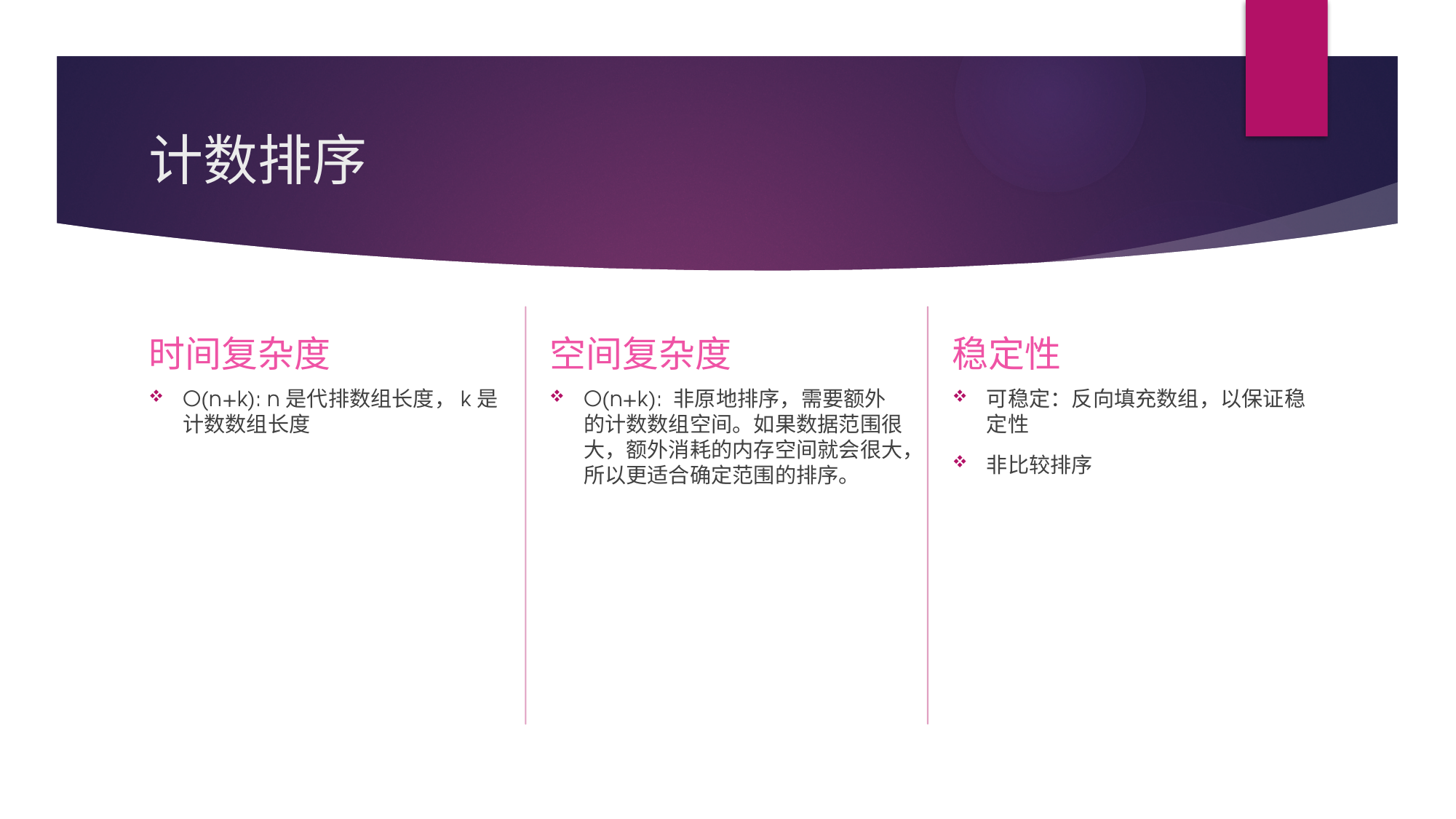

# 计数排序
空间复杂度
稳定性
时间复杂度
可稳定：反向填充数组，以保证稳定性
非比较排序
O(n+k): 非原地排序，需要额外的计数数组空间。如果数据范围很大，额外消耗的内存空间就会很大，所以更适合确定范围的排序。
O(n+k): n是代排数组长度，k是计数数组长度